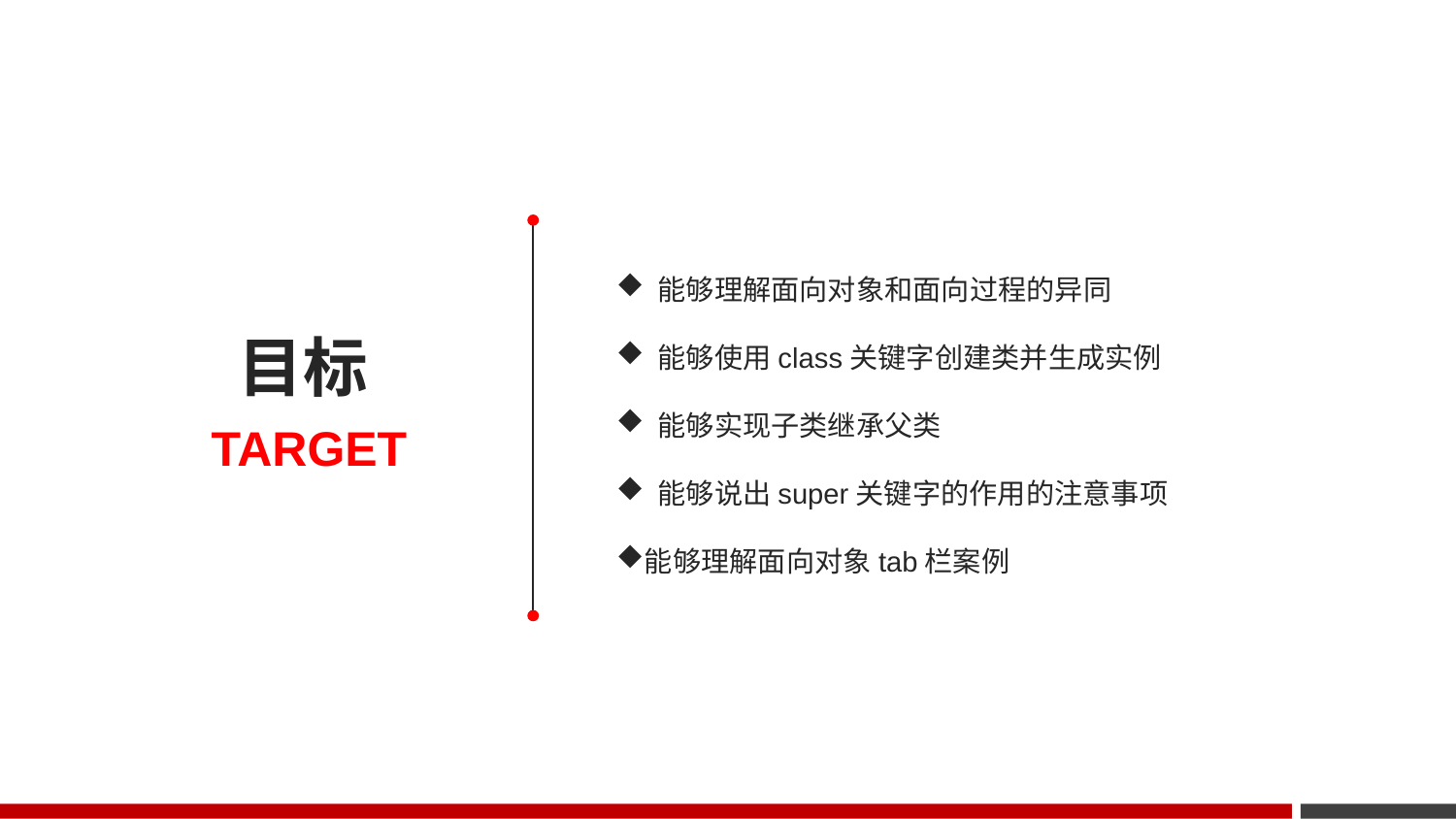

能够理解面向对象和面向过程的异同
 能够使用class关键字创建类并生成实例
 能够实现子类继承父类
 能够说出super关键字的作用的注意事项
能够理解面向对象tab栏案例
目标
TARGET